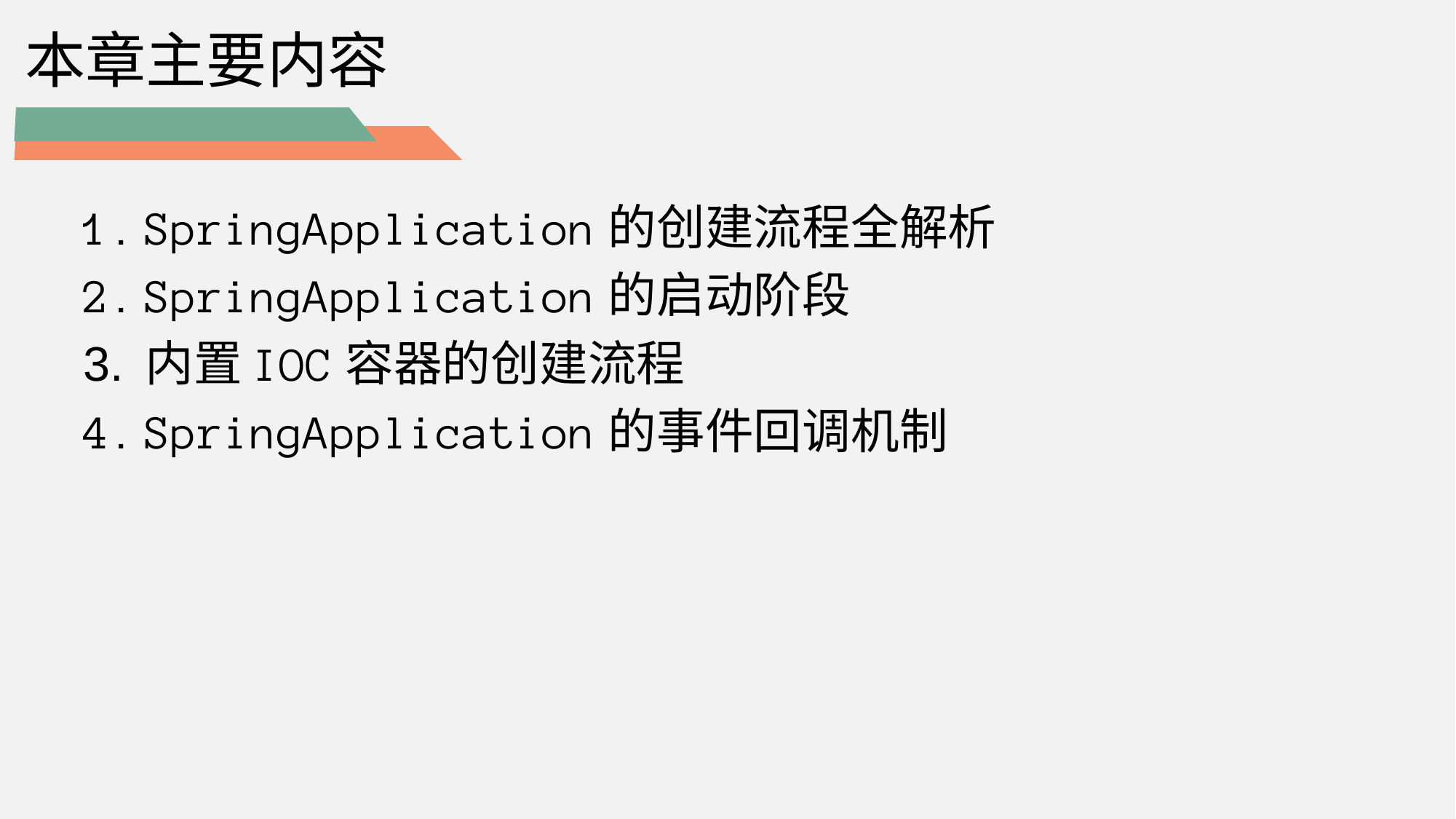

本章主要内容

SpringApplication的创建流程全解析
SpringApplication的启动阶段
内置IOC容器的创建流程
SpringApplication的事件回调机制